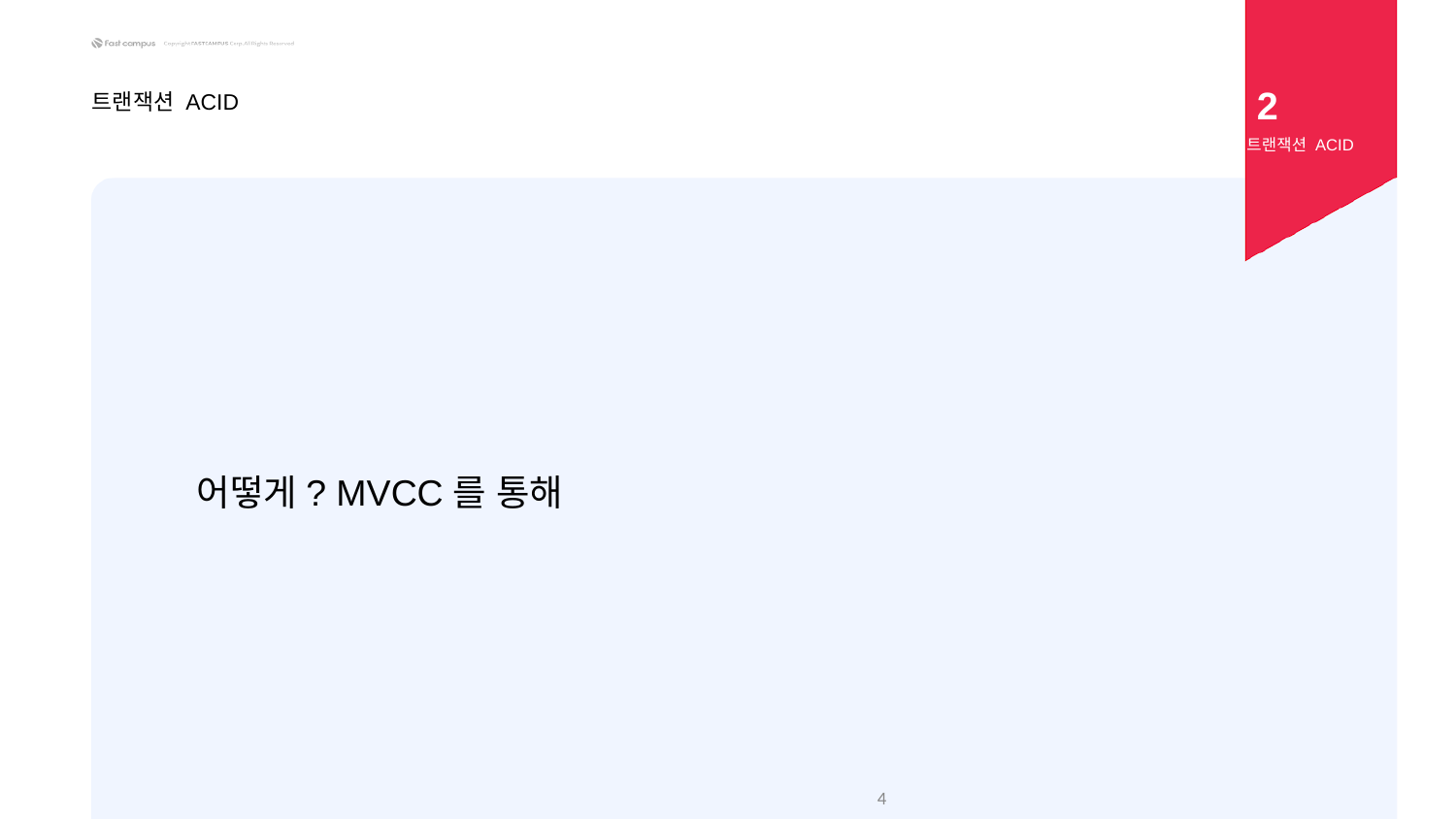

2
트랜잭션 ACID
트랜잭션 ACID
어떻게? MVCC를 통해
4